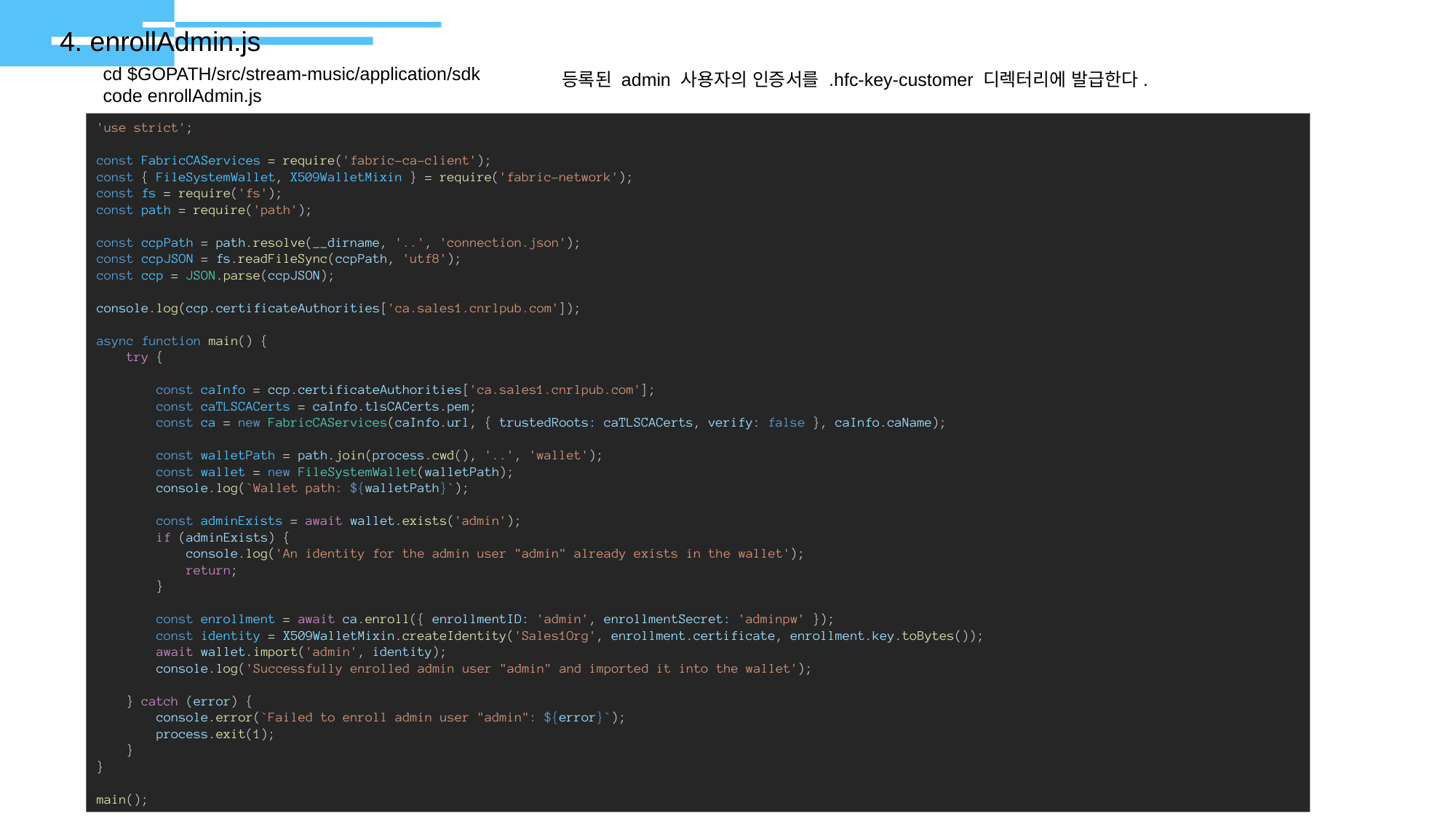

4. enrollAdmin.js
cd $GOPATH/src/stream-music/application/sdk
code enrollAdmin.js
등록된 admin 사용자의 인증서를 .hfc-key-customer 디렉터리에 발급한다.
'use strict';
const FabricCAServices = require('fabric-ca-client');
const { FileSystemWallet, X509WalletMixin } = require('fabric-network');
const fs = require('fs');
const path = require('path');
const ccpPath = path.resolve(__dirname, '..', 'connection.json');
const ccpJSON = fs.readFileSync(ccpPath, 'utf8');
const ccp = JSON.parse(ccpJSON);
console.log(ccp.certificateAuthorities['ca.sales1.cnrlpub.com']);
async function main() {
    try {
        const caInfo = ccp.certificateAuthorities['ca.sales1.cnrlpub.com'];
        const caTLSCACerts = caInfo.tlsCACerts.pem;
        const ca = new FabricCAServices(caInfo.url, { trustedRoots: caTLSCACerts, verify: false }, caInfo.caName);
        const walletPath = path.join(process.cwd(), '..', 'wallet');
        const wallet = new FileSystemWallet(walletPath);
        console.log(`Wallet path: ${walletPath}`);
        const adminExists = await wallet.exists('admin');
        if (adminExists) {
            console.log('An identity for the admin user "admin" already exists in the wallet');
            return;
        }
        const enrollment = await ca.enroll({ enrollmentID: 'admin', enrollmentSecret: 'adminpw' });
        const identity = X509WalletMixin.createIdentity('Sales1Org', enrollment.certificate, enrollment.key.toBytes());
        await wallet.import('admin', identity);
        console.log('Successfully enrolled admin user "admin" and imported it into the wallet');
    } catch (error) {
        console.error(`Failed to enroll admin user "admin": ${error}`);
        process.exit(1);
    }
}
main();